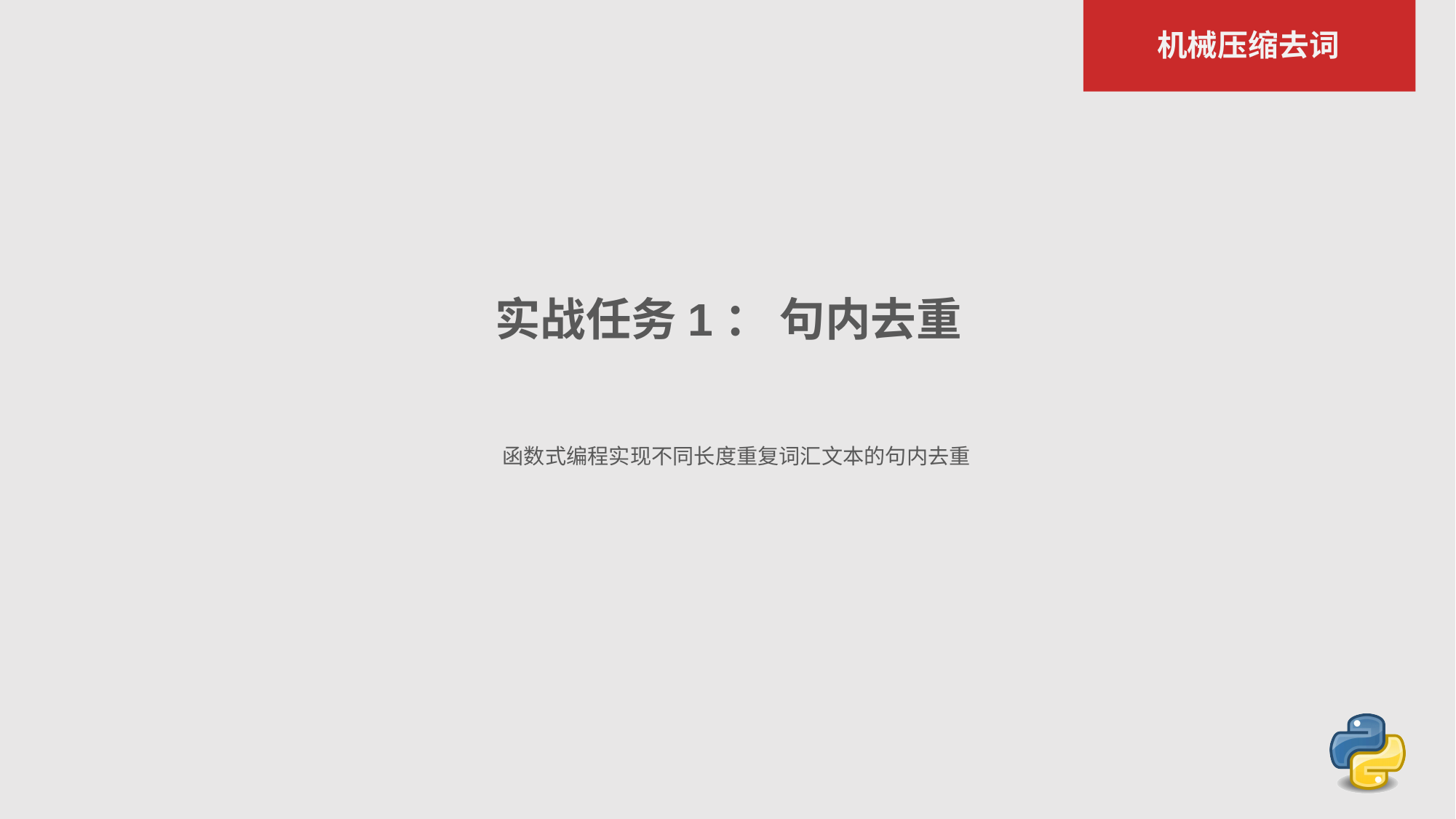

机械压缩去词
# 实战任务1： 句内去重
函数式编程实现不同长度重复词汇文本的句内去重